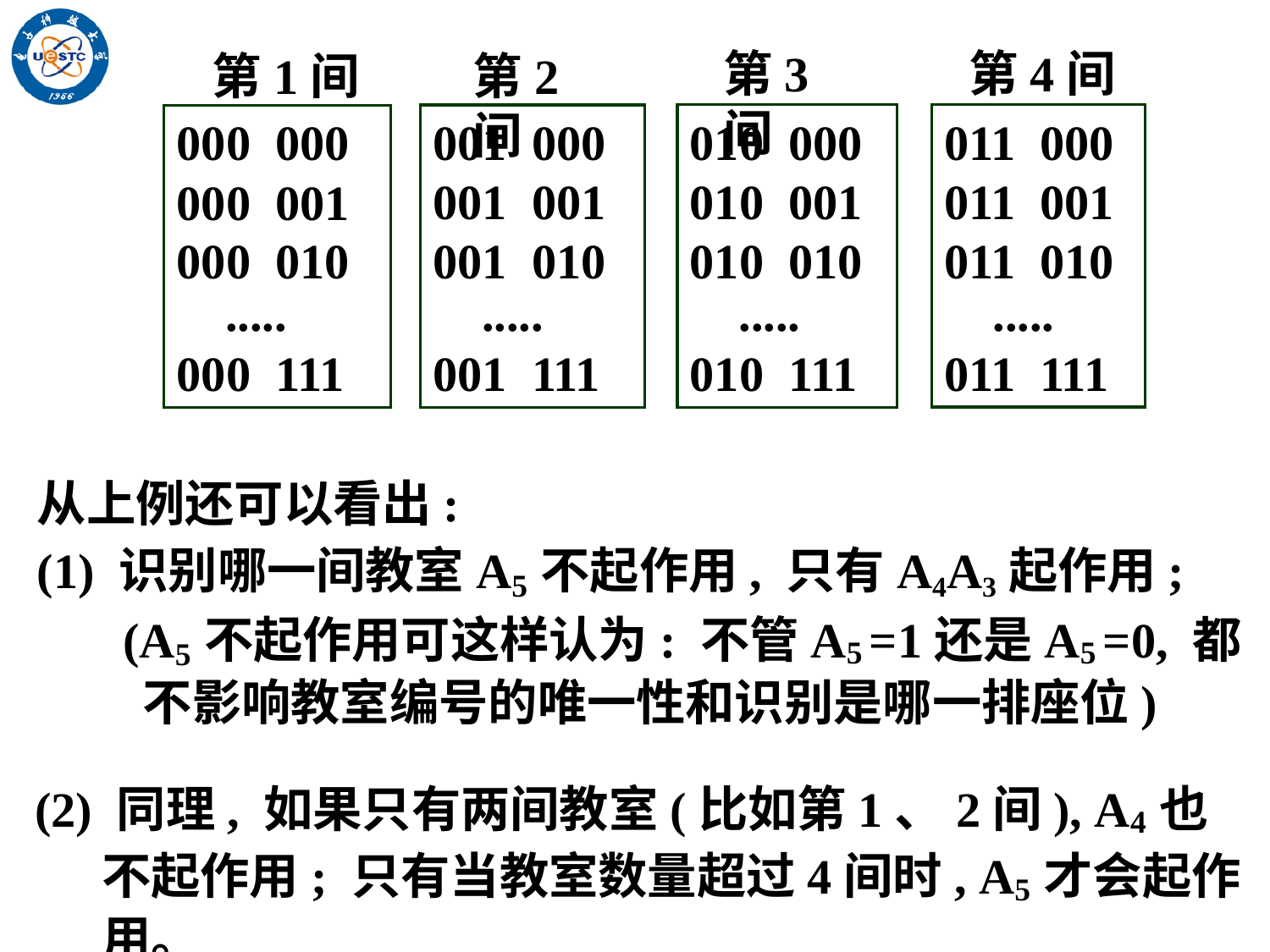

第4间
011  000
011  001
011  010
    .....
011  111
第3间
010  000
010  001
010  010
    .....
010  111
第2间
001  000
001  001
001  010
    .....
001  111
第1间
000  000
000  001
000  010
    .....
000  111
从上例还可以看出:
(1) 识别哪一间教室A5不起作用, 只有A4A3起作用;
       (A5不起作用可这样认为: 不管A5 =1还是A5 =0, 都不影响教室编号的唯一性和识别是哪一排座位)
(2) 同理, 如果只有两间教室(比如第1、2间), A4也不起作用; 只有当教室数量超过4间时, A5才会起作用。